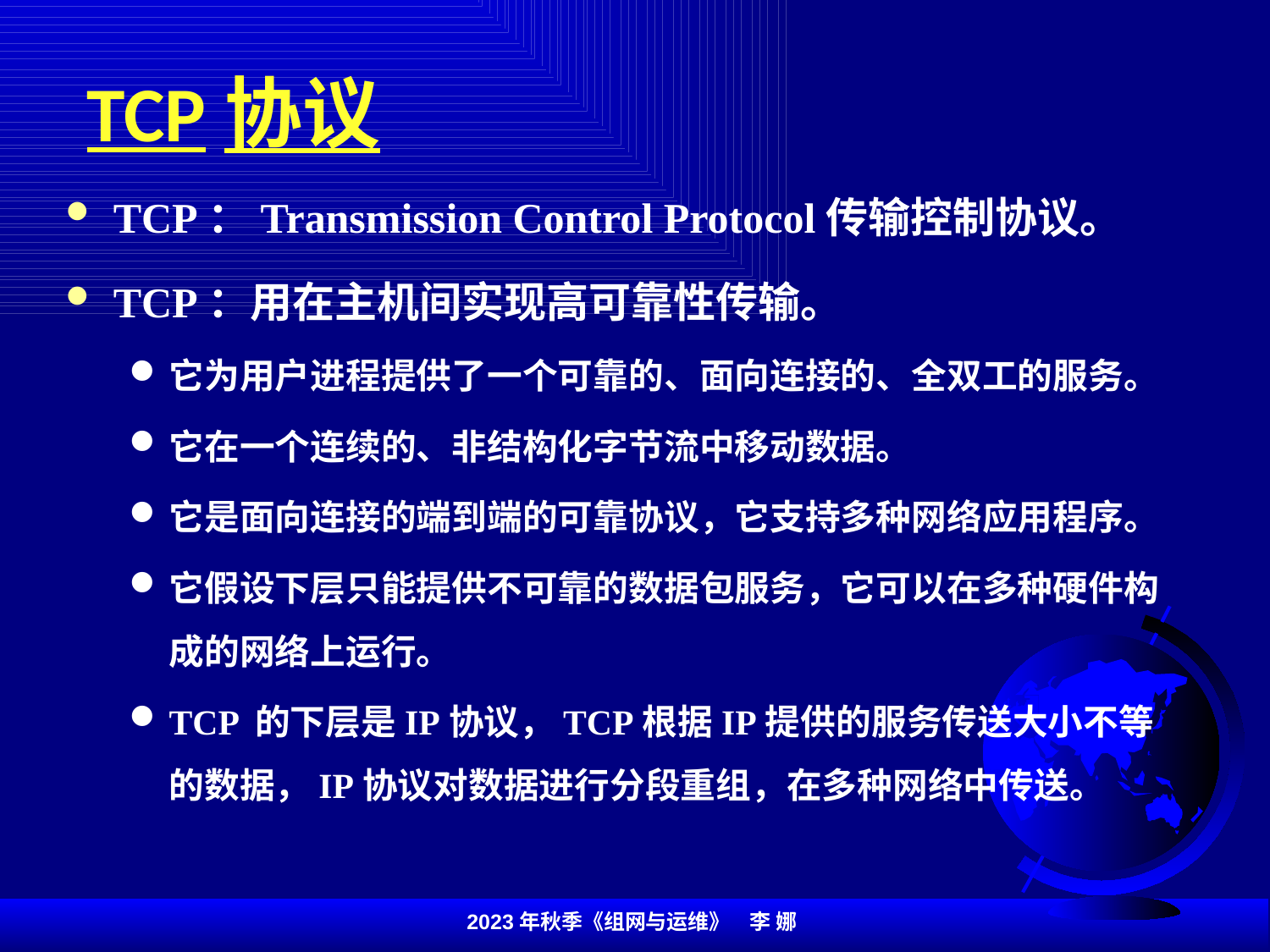

# TCP协议
TCP：Transmission Control Protocol传输控制协议。
TCP：用在主机间实现高可靠性传输。
它为用户进程提供了一个可靠的、面向连接的、全双工的服务。
它在一个连续的、非结构化字节流中移动数据。
它是面向连接的端到端的可靠协议，它支持多种网络应用程序。
它假设下层只能提供不可靠的数据包服务，它可以在多种硬件构成的网络上运行。
TCP 的下层是IP协议，TCP根据IP提供的服务传送大小不等的数据，IP协议对数据进行分段重组，在多种网络中传送。